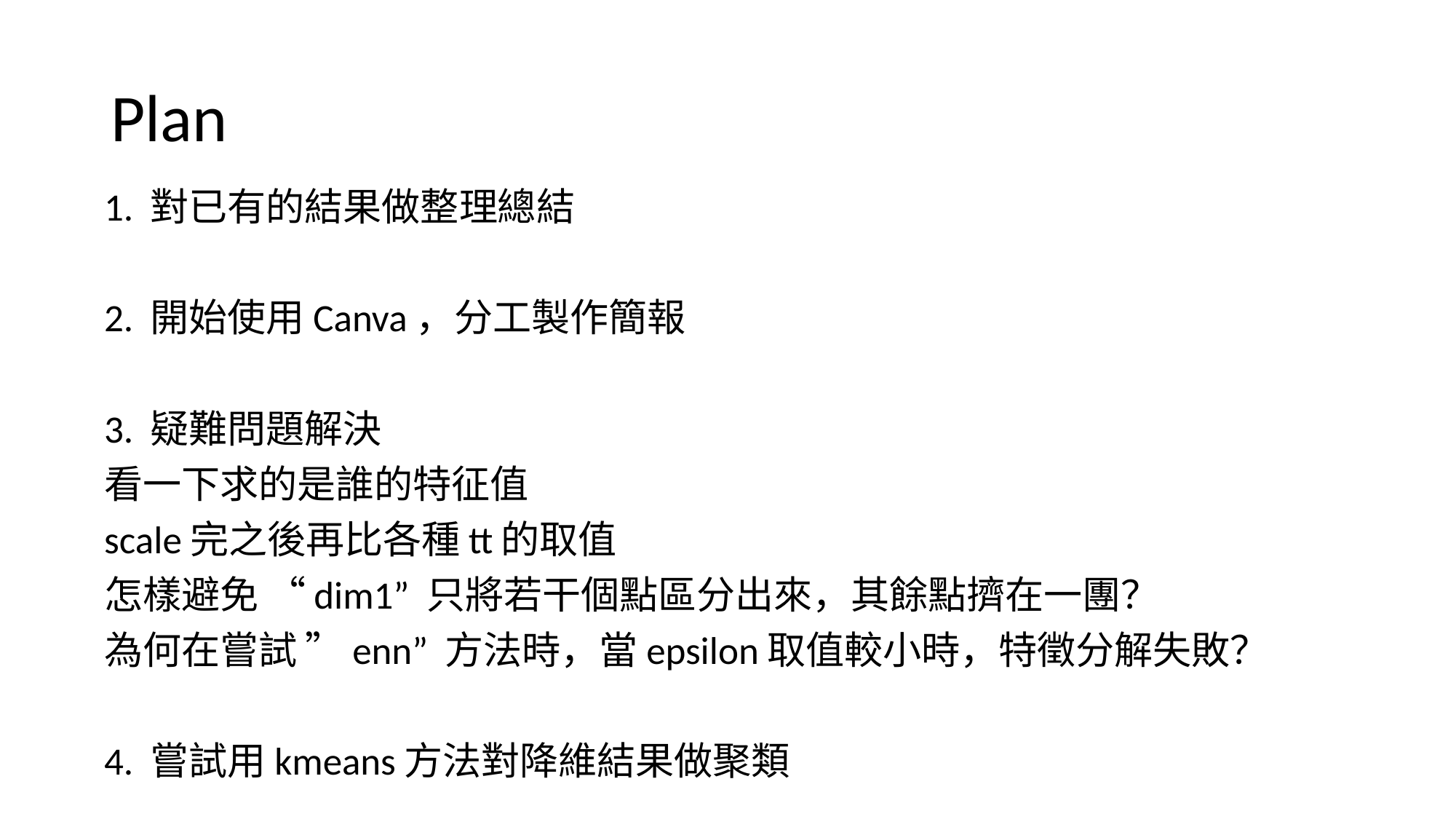

# Plan
1. 對已有的結果做整理總結

2. 開始使用Canva，分工製作簡報

3. 疑難問題解決
看一下求的是誰的特征值
scale完之後再比各種tt的取值
怎樣避免 “dim1” 只將若干個點區分出來，其餘點擠在一團？
為何在嘗試 ”enn” 方法時，當epsilon取值較小時，特徵分解失敗？

4. 嘗試用kmeans方法對降維結果做聚類